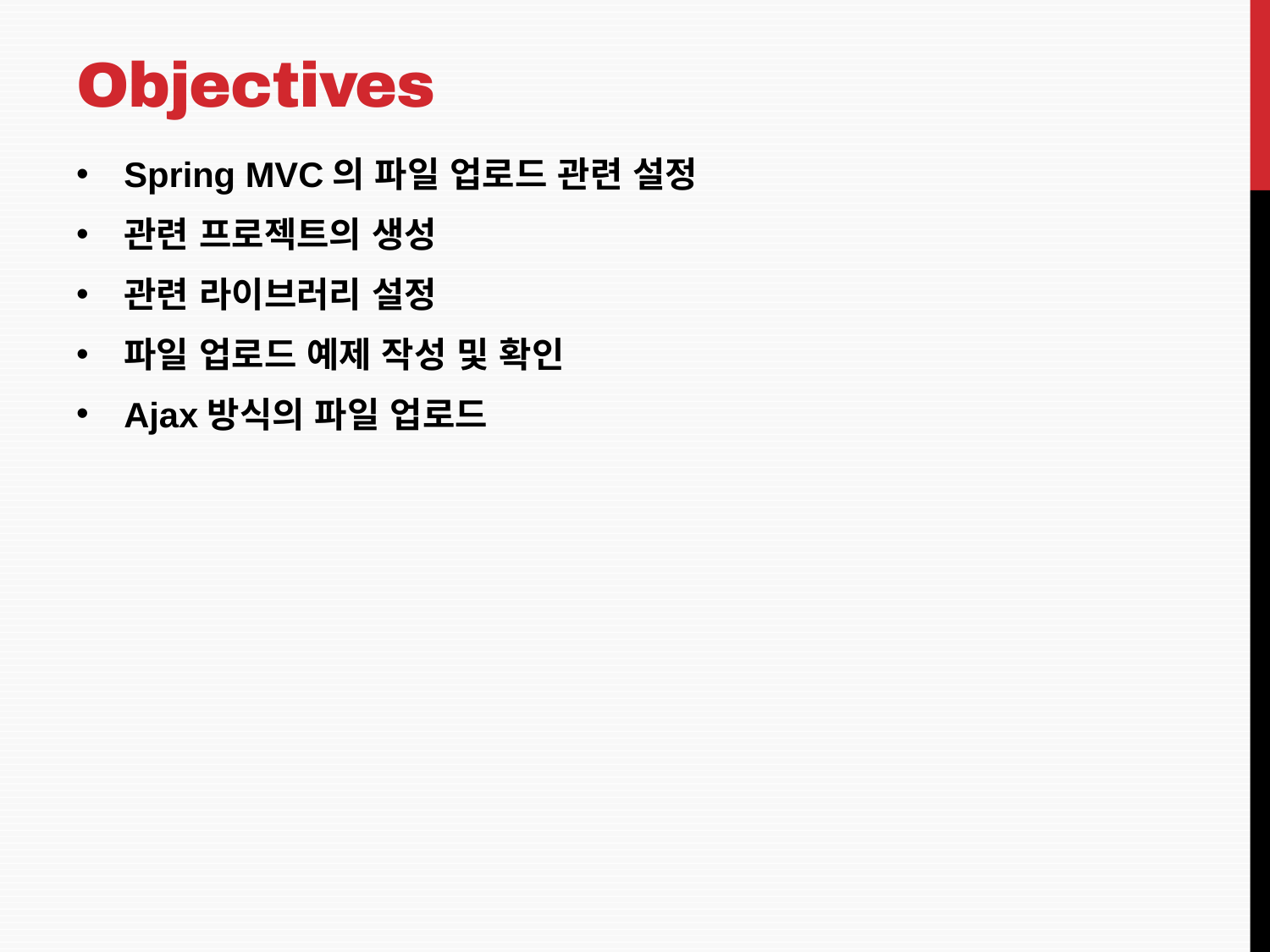

# Objectives
Spring MVC의 파일 업로드 관련 설정
관련 프로젝트의 생성
관련 라이브러리 설정
파일 업로드 예제 작성 및 확인
Ajax방식의 파일 업로드